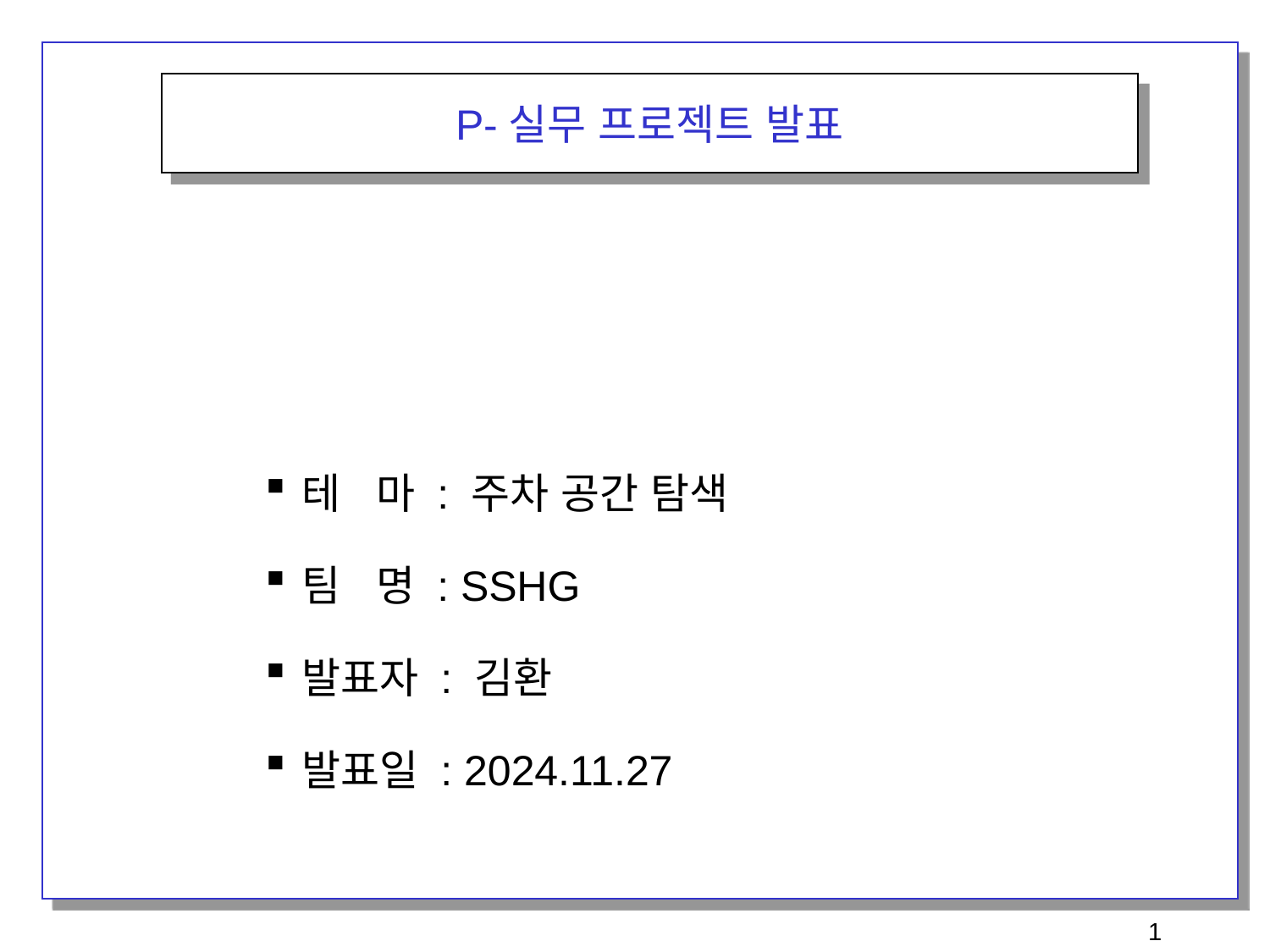

P-실무 프로젝트 발표
테   마 : 주차 공간 탐색
팀   명 : SSHG
발표자 : 김환
발표일 : 2024.11.27
1